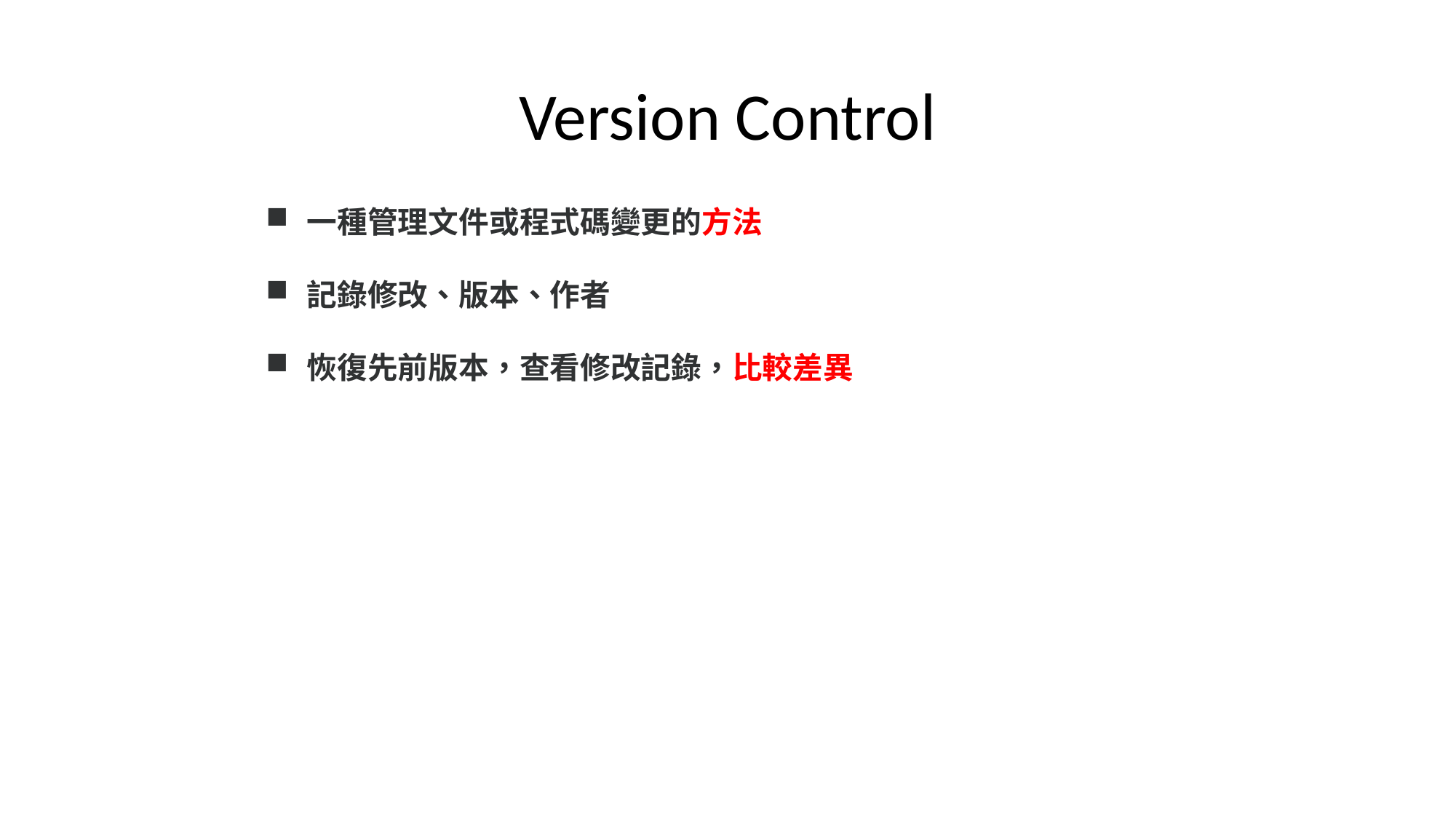

# Version Control
一種管理文件或程式碼變更的方法

記錄修改、版本、作者

恢復先前版本，查看修改記錄，比較差異